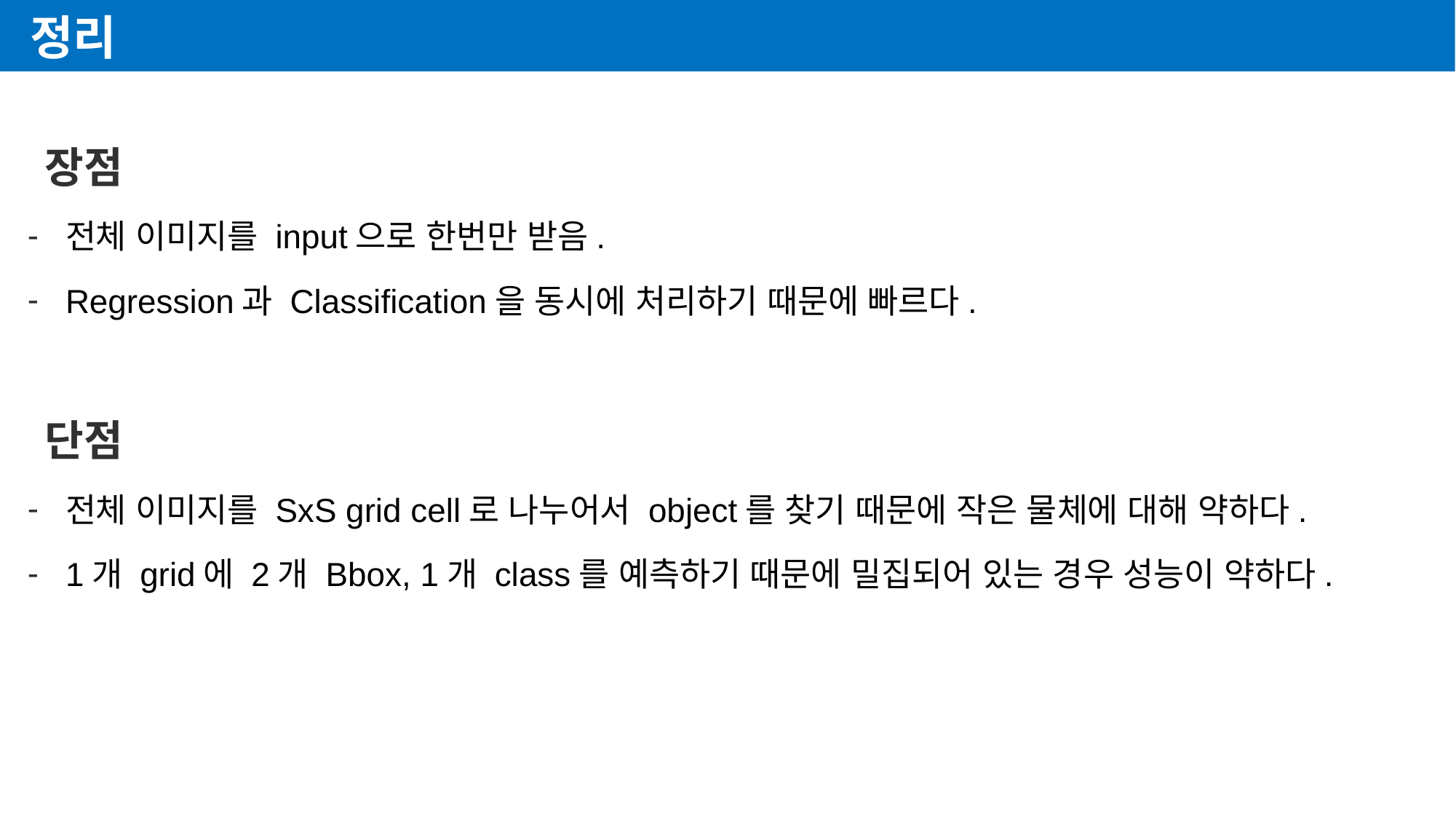

정리
 장점
전체 이미지를 input으로 한번만 받음.
Regression과 Classification을 동시에 처리하기 때문에 빠르다.

 단점
전체 이미지를 SxS grid cell로 나누어서 object를 찾기 때문에 작은 물체에 대해 약하다.
1개 grid에 2개 Bbox, 1개 class를 예측하기 때문에 밀집되어 있는 경우 성능이 약하다.